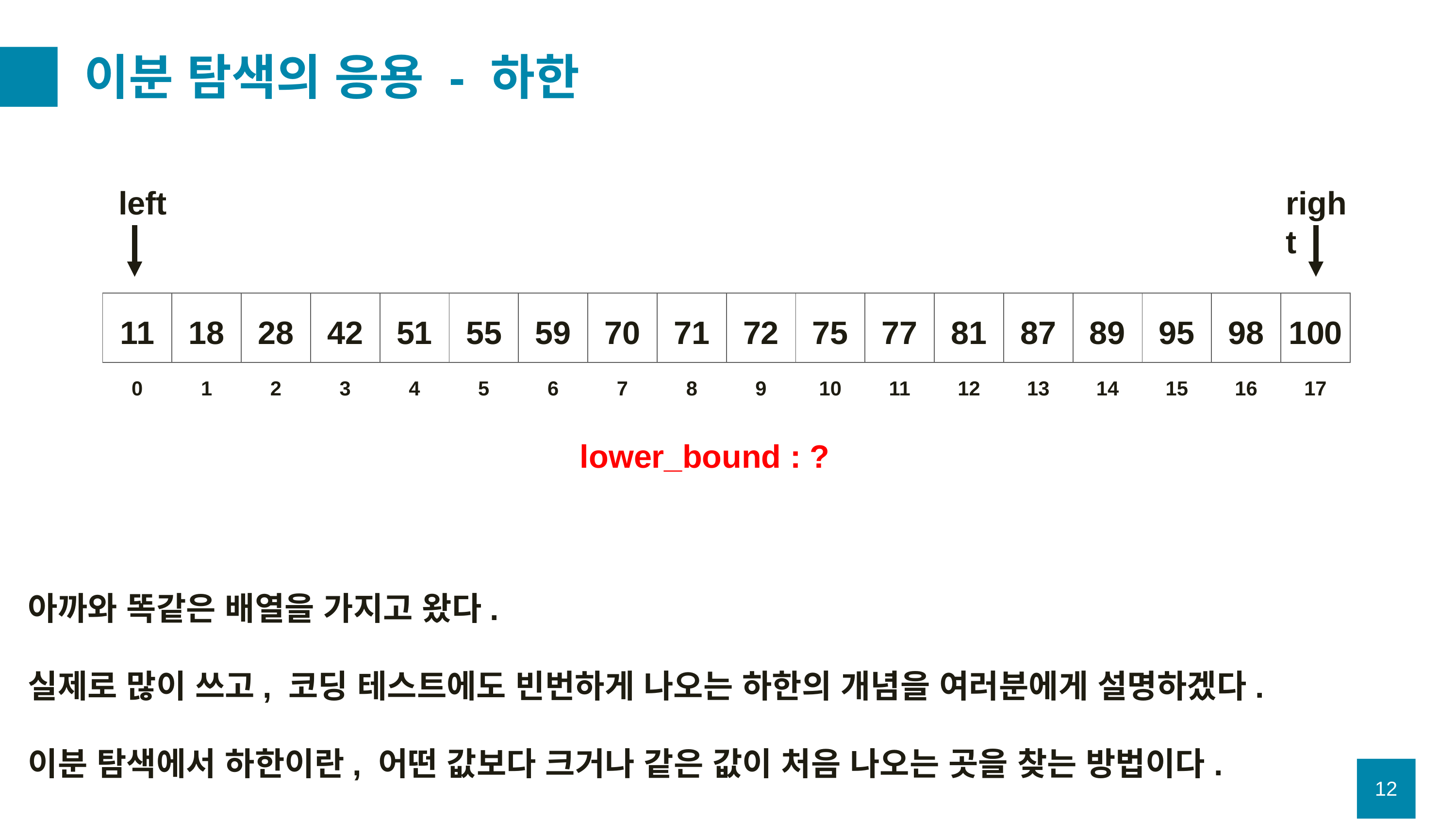

# 이분 탐색의 응용 - 하한
left
right
| 11 | 18 | 28 | 42 | 51 | 55 | 59 | 70 | 71 | 72 | 75 | 77 | 81 | 87 | 89 | 95 | 98 | 100 |
| --- | --- | --- | --- | --- | --- | --- | --- | --- | --- | --- | --- | --- | --- | --- | --- | --- | --- |
| 0 | 1 | 2 | 3 | 4 | 5 | 6 | 7 | 8 | 9 | 10 | 11 | 12 | 13 | 14 | 15 | 16 | 17 |
lower_bound : ?
아까와 똑같은 배열을 가지고 왔다.

실제로 많이 쓰고, 코딩 테스트에도 빈번하게 나오는 하한의 개념을 여러분에게 설명하겠다.

이분 탐색에서 하한이란, 어떤 값보다 크거나 같은 값이 처음 나오는 곳을 찾는 방법이다.
12